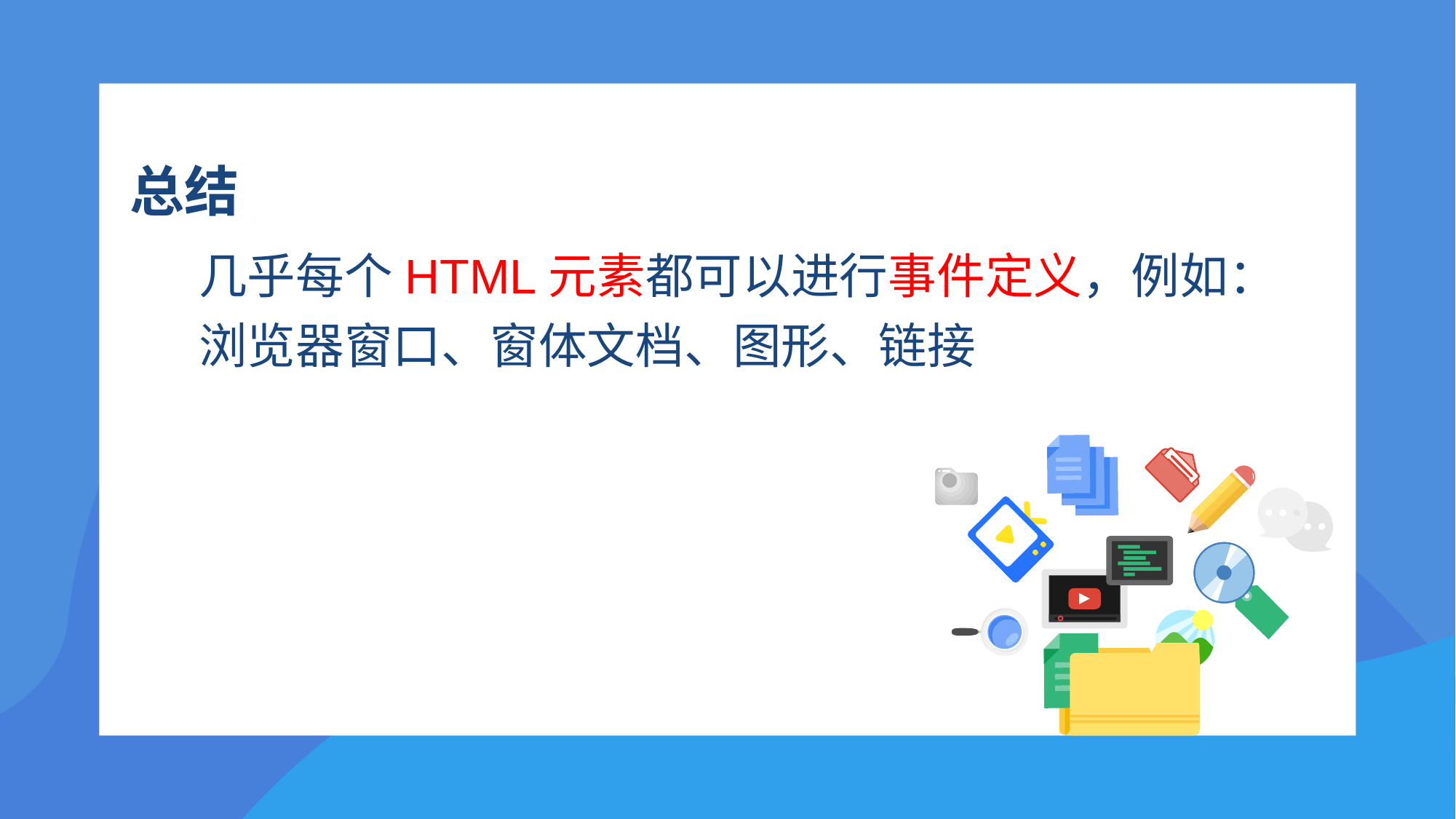

# 总结
几乎每个HTML元素都可以进行事件定义，例如：浏览器窗口、窗体文档、图形、链接